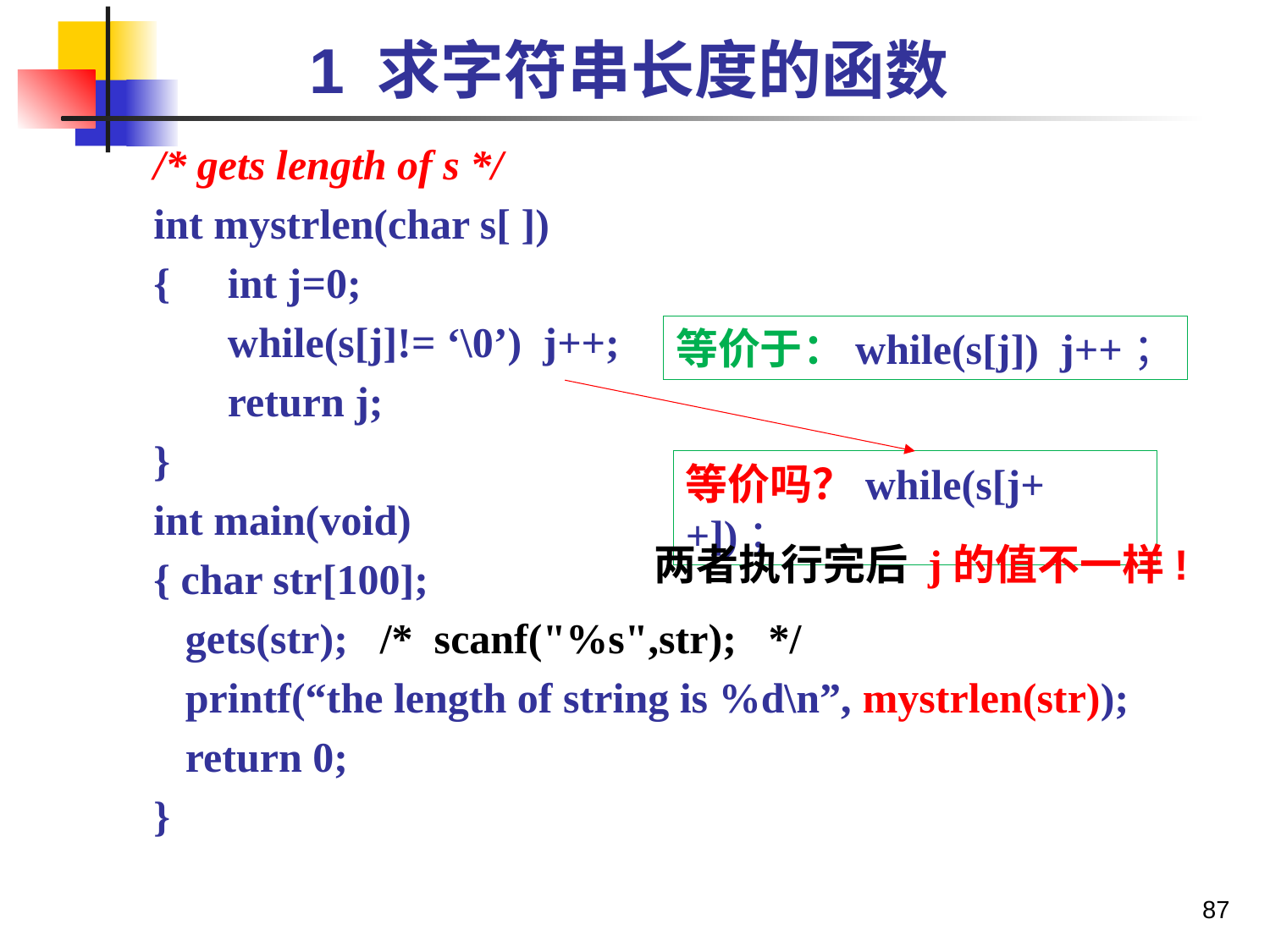

# 1 求字符串长度的函数
/* gets length of s */
int mystrlen(char s[ ])
{	int j=0;
	while(s[j]!= ‘\0’)  j++;
	return j;
}
int main(void)
{ char str[100];
   gets(str);   /*  scanf("%s",str);   */
   printf(“the length of string is %d\n”, mystrlen(str));
   return 0;
}
等价于：while(s[j])  j++；
等价吗？while(s[j++])；
两者执行完后 j的值不一样!
87